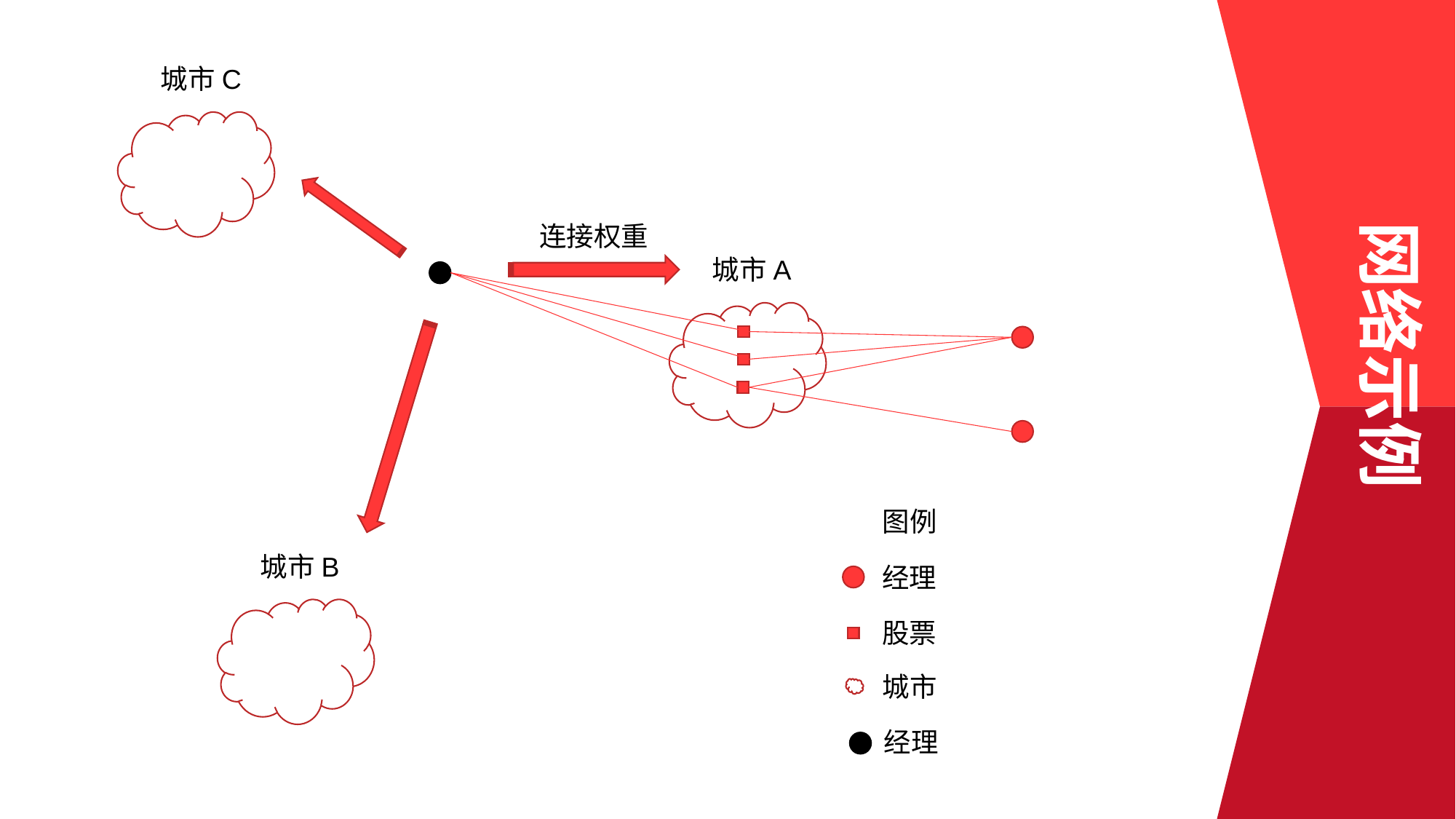

城市C

网络示例
连接权重
城市A

图例
城市B
经理

股票

城市

经理